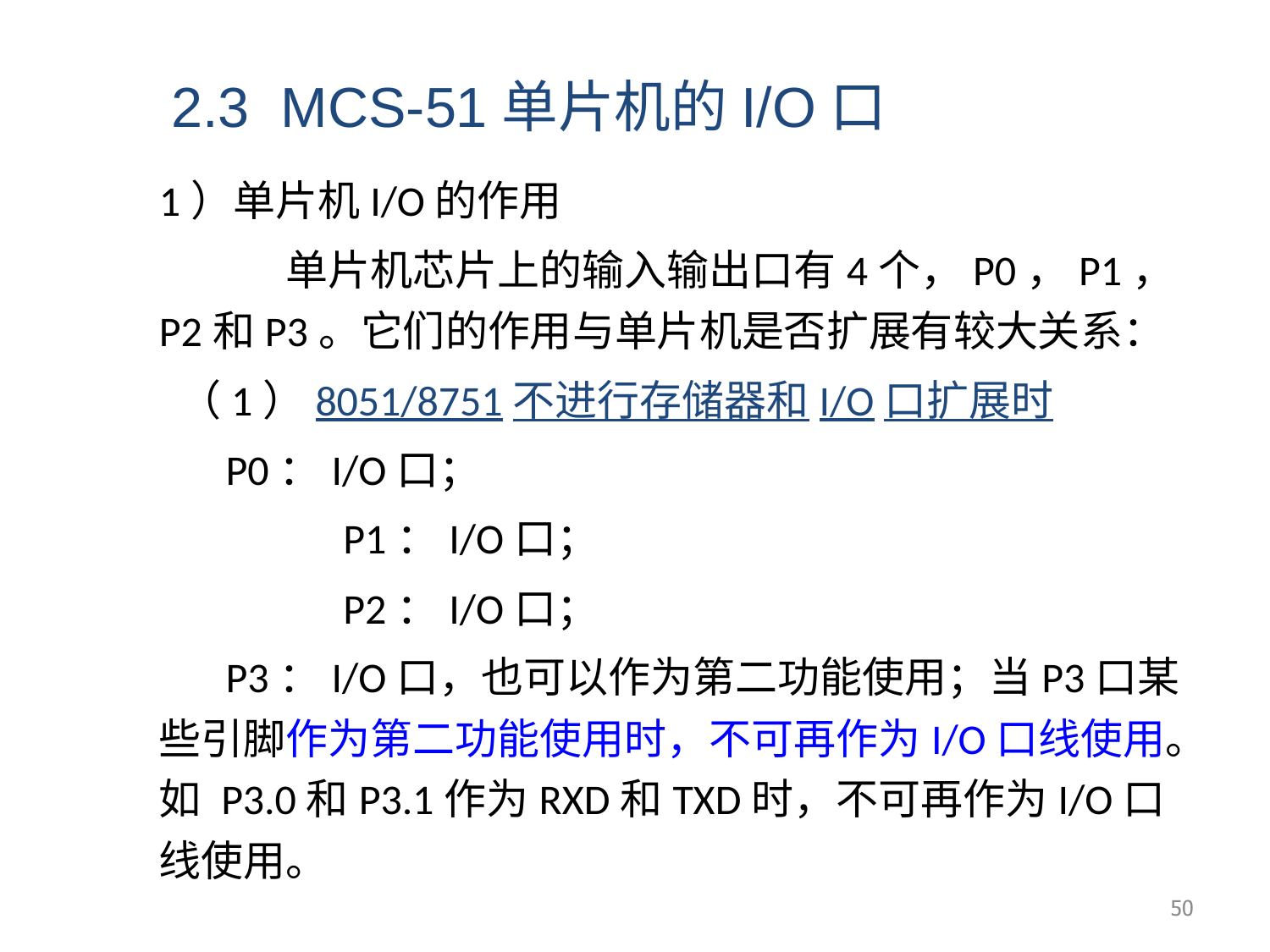

2.3  MCS-51单片机的I/O口
	1）单片机I/O的作用
		单片机芯片上的输入输出口有4个，P0，P1，P2和P3。它们的作用与单片机是否扩展有较大关系：
      （1）8051/8751不进行存储器和I/O口扩展时
            P0：I/O口；
	 	      P1：I/O口；
		      P2：I/O口；
            P3：I/O口，也可以作为第二功能使用；当P3口某些引脚作为第二功能使用时，不可再作为I/O口线使用。如 P3.0和P3.1作为RXD和TXD时，不可再作为I/O口线使用。
50